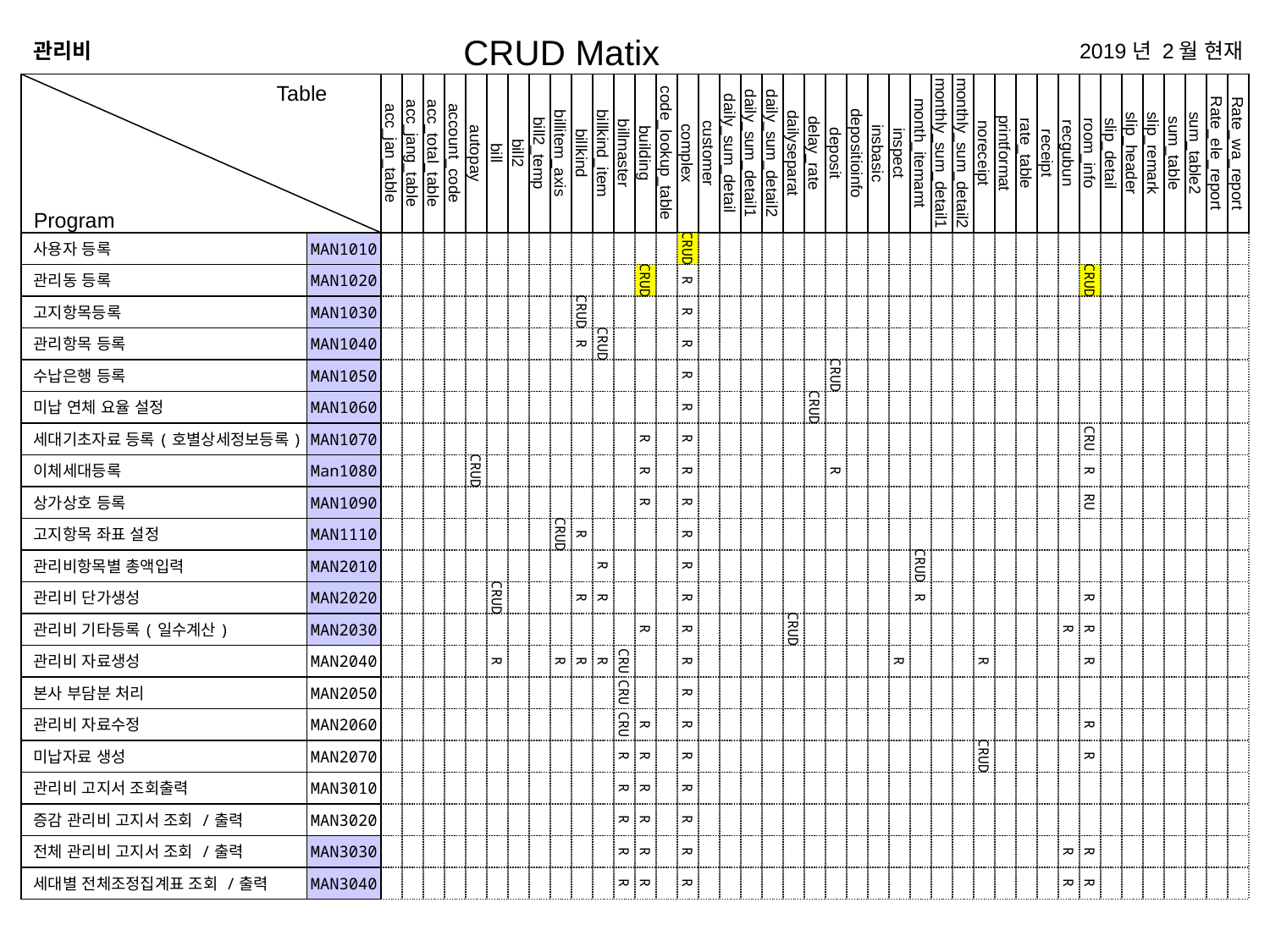

관리비
                                         Table

Program

acc_jan_table
acc_jang_table
acc_total_table
account_code
autopay
bill
bill2
bill2_temp
billitem_axis
billkind
billkind_item
billmaster
building
code_lookup_table
complex
customer
daily_sum_detail
daily_sum_detail1
daily_sum_detail2
dailyseparat
delay_rate
deposit
depositioinfo
insbasic
inspect
month_itemamt
monthly_sum_detail1
monthly_sum_detail2
noreceipt
printformat
rate_table
receipt
recgubun
room_info
slip_detail
slip_header
slip_remark
sum_table
sum_table2
Rate_ele_report
Rate_wa_report
사용자 등록
MAN1010

CRUD

관리동 등록
MAN1020

CRUD

R

CRUD

고지항목등록
MAN1030

CRUD

R

관리항목 등록
MAN1040

R
CRUD

R

수납은행 등록
MAN1050

R

CRUD

미납 연체 요율 설정
MAN1060

R

CRUD

세대기초자료 등록(호별상세정보등록)
MAN1070

R

R

CRU

이체세대등록
Man1080

CRUD

R

R

R

R

상가상호 등록
MAN1090

R

R

RU

고지항목 좌표 설정
MAN1110

CRUD
R

R

관리비항목별 총액입력
MAN2010

R

R

CRUD

관리비 단가생성
MAN2020

CRUD

R
R

R

R

R

관리비 기타등록(일수계산)
MAN2030

R

R

CRUD

R
R

관리비 자료생성
MAN2040

R

R
R
R
CRU

R

R

R

R

본사 부담분 처리
MAN2050

CRU

R

관리비 자료수정
MAN2060

CRU
R

R

R

미납자료 생성
MAN2070

R
R

R

CRUD

R

관리비 고지서 조회출력
MAN3010

R
R

R

증감 관리비 고지서 조회 /출력
MAN3020

R
R

R

전체 관리비 고지서 조회 /출력
MAN3030

R
R

R

R
R

세대별 전체조정집계표 조회 /출력
MAN3040

R
R

R

R
R